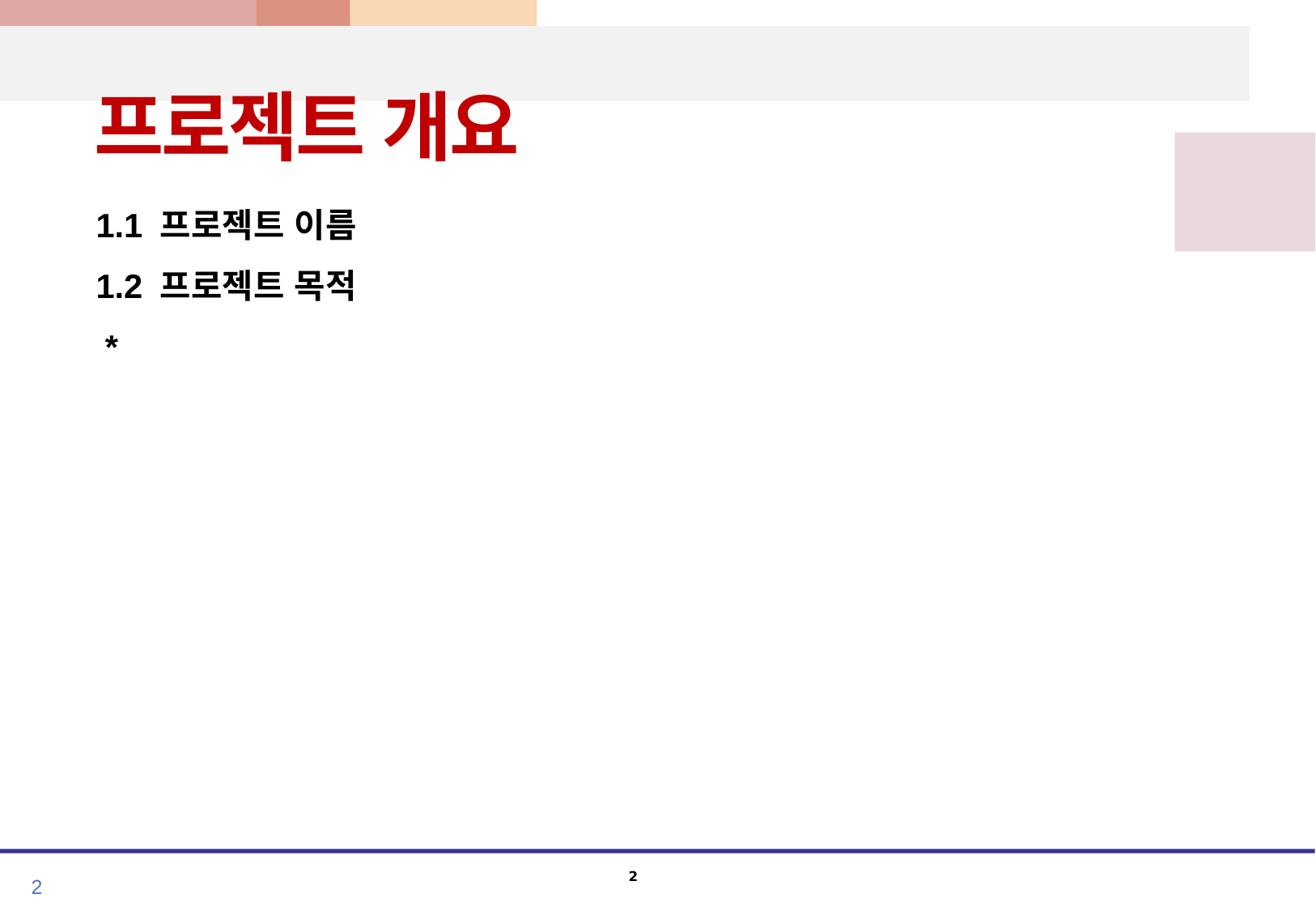

프로젝트 개요
1.1 프로젝트 이름
1.2 프로젝트 목적
 *
2